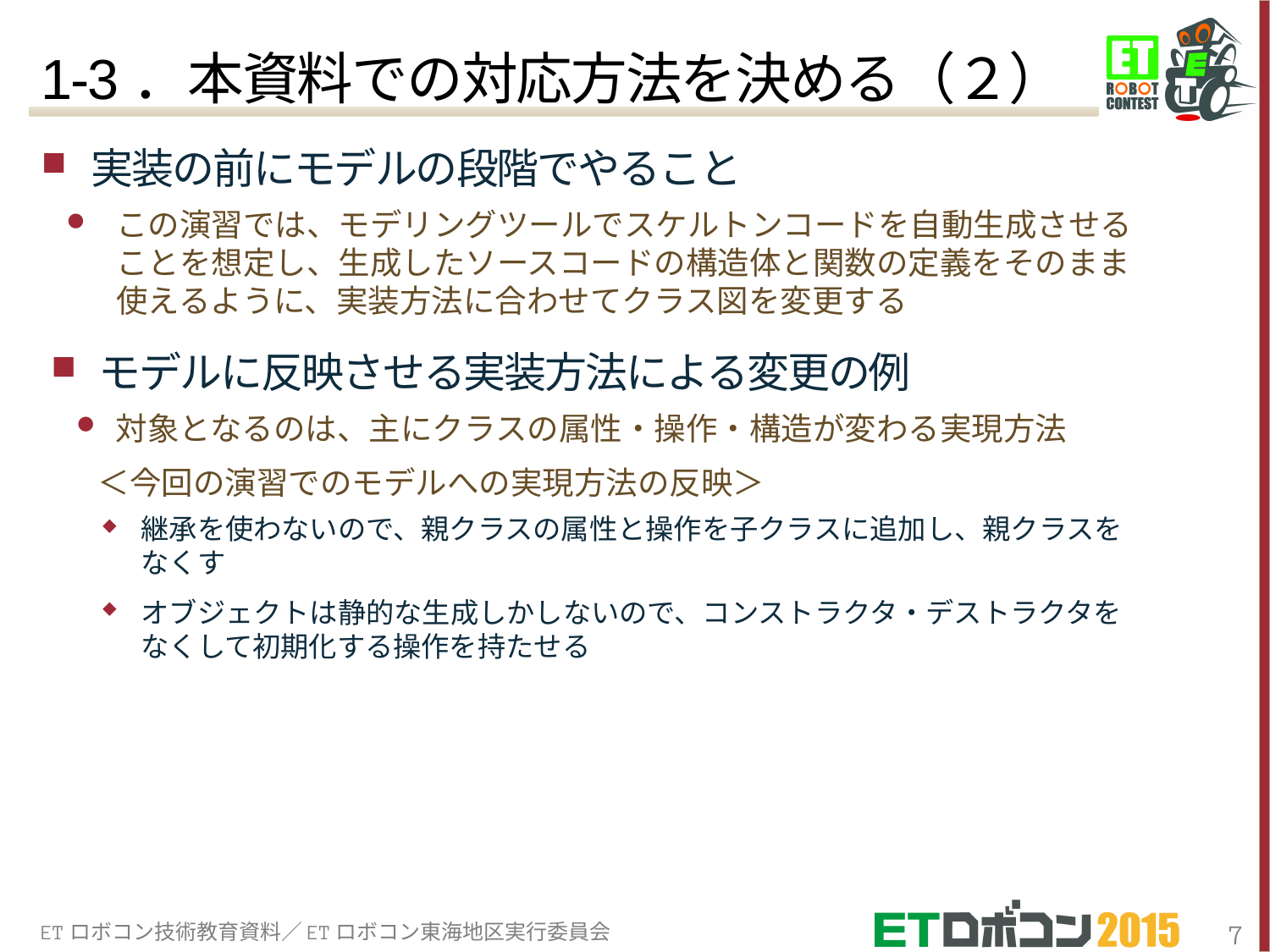

# 1-3．本資料での対応方法を決める（２）
実装の前にモデルの段階でやること
この演習では、モデリングツールでスケルトンコードを自動生成させることを想定し、生成したソースコードの構造体と関数の定義をそのまま使えるように、実装方法に合わせてクラス図を変更する
モデルに反映させる実装方法による変更の例
対象となるのは、主にクラスの属性・操作・構造が変わる実現方法
　＜今回の演習でのモデルへの実現方法の反映＞
継承を使わないので、親クラスの属性と操作を子クラスに追加し、親クラスをなくす
オブジェクトは静的な生成しかしないので、コンストラクタ・デストラクタをなくして初期化する操作を持たせる

ETロボコン技術教育資料／ETロボコン東海地区実行委員会
7